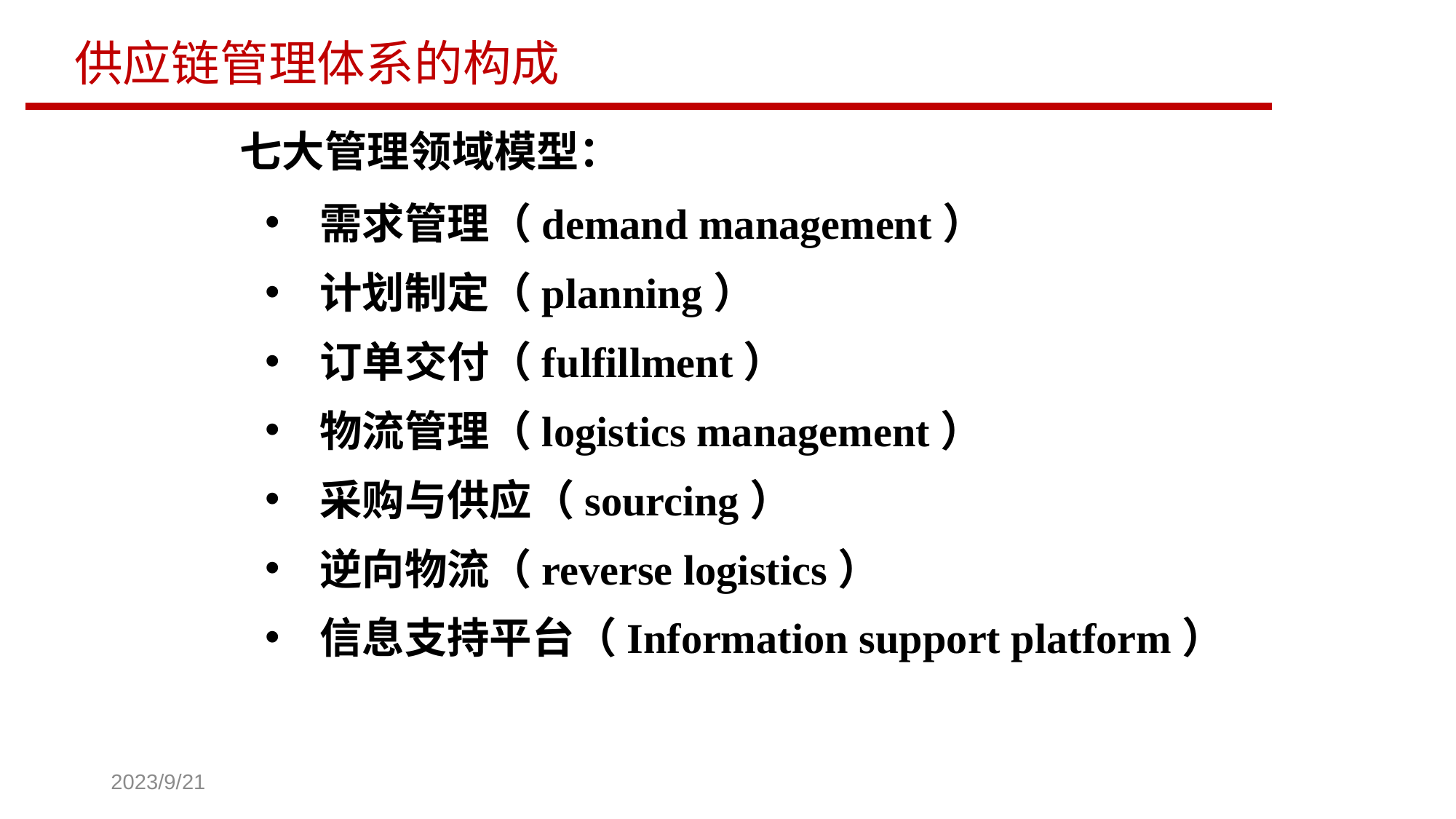

供应链管理体系的构成
七大管理领域模型：
需求管理（demand management）
计划制定（planning）
订单交付（fulfillment）
物流管理（logistics management）
采购与供应（sourcing）
逆向物流（reverse logistics）
信息支持平台（Information support platform）
2023/9/21